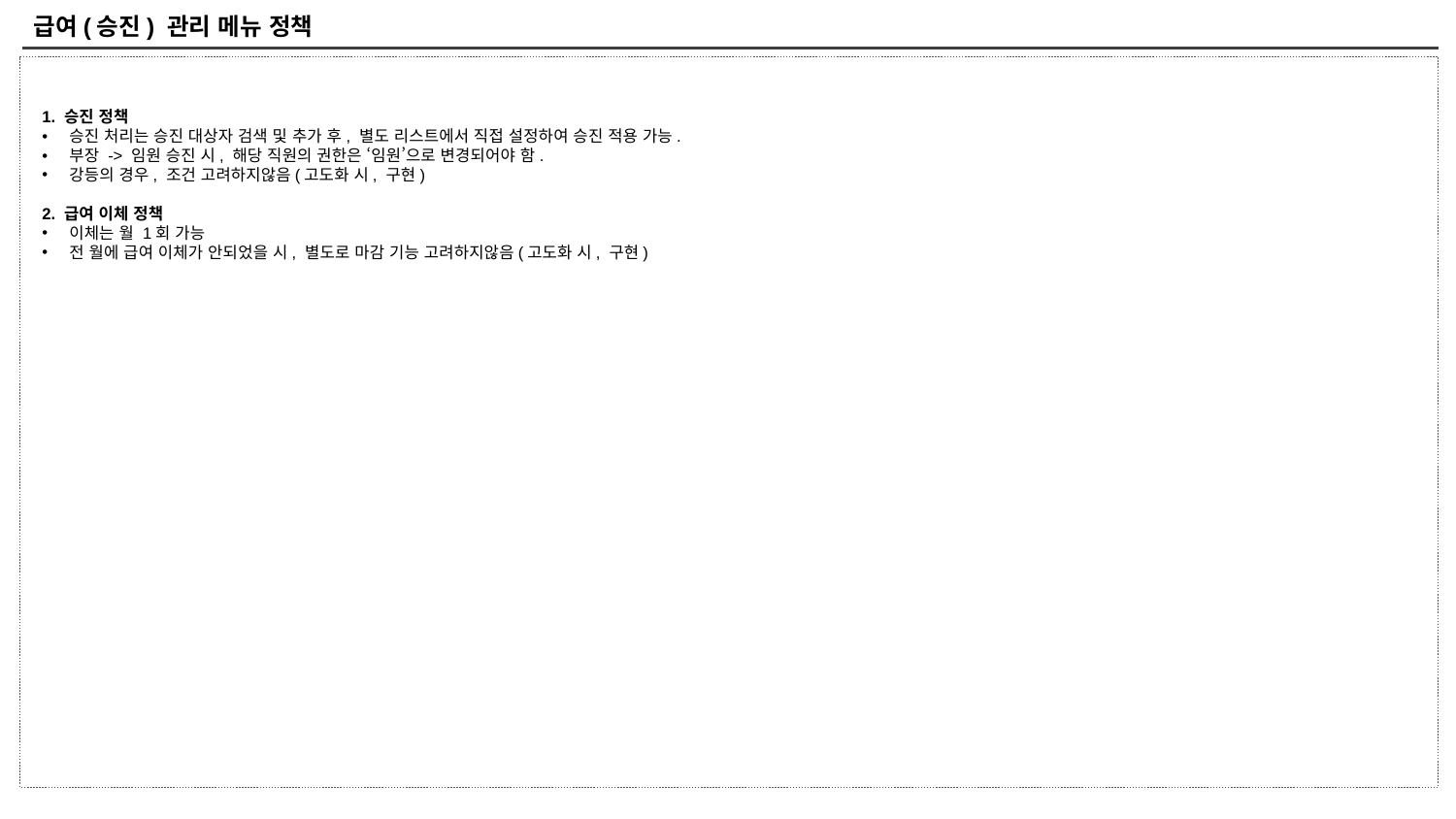

# 급여(승진) 관리 메뉴 정책
1. 승진 정책
승진 처리는 승진 대상자 검색 및 추가 후, 별도 리스트에서 직접 설정하여 승진 적용 가능.
부장 -> 임원 승진 시, 해당 직원의 권한은 ‘임원’으로 변경되어야 함.
강등의 경우, 조건 고려하지않음(고도화 시, 구현)
2. 급여 이체 정책
이체는 월 1회 가능
전 월에 급여 이체가 안되었을 시, 별도로 마감 기능 고려하지않음(고도화 시, 구현)